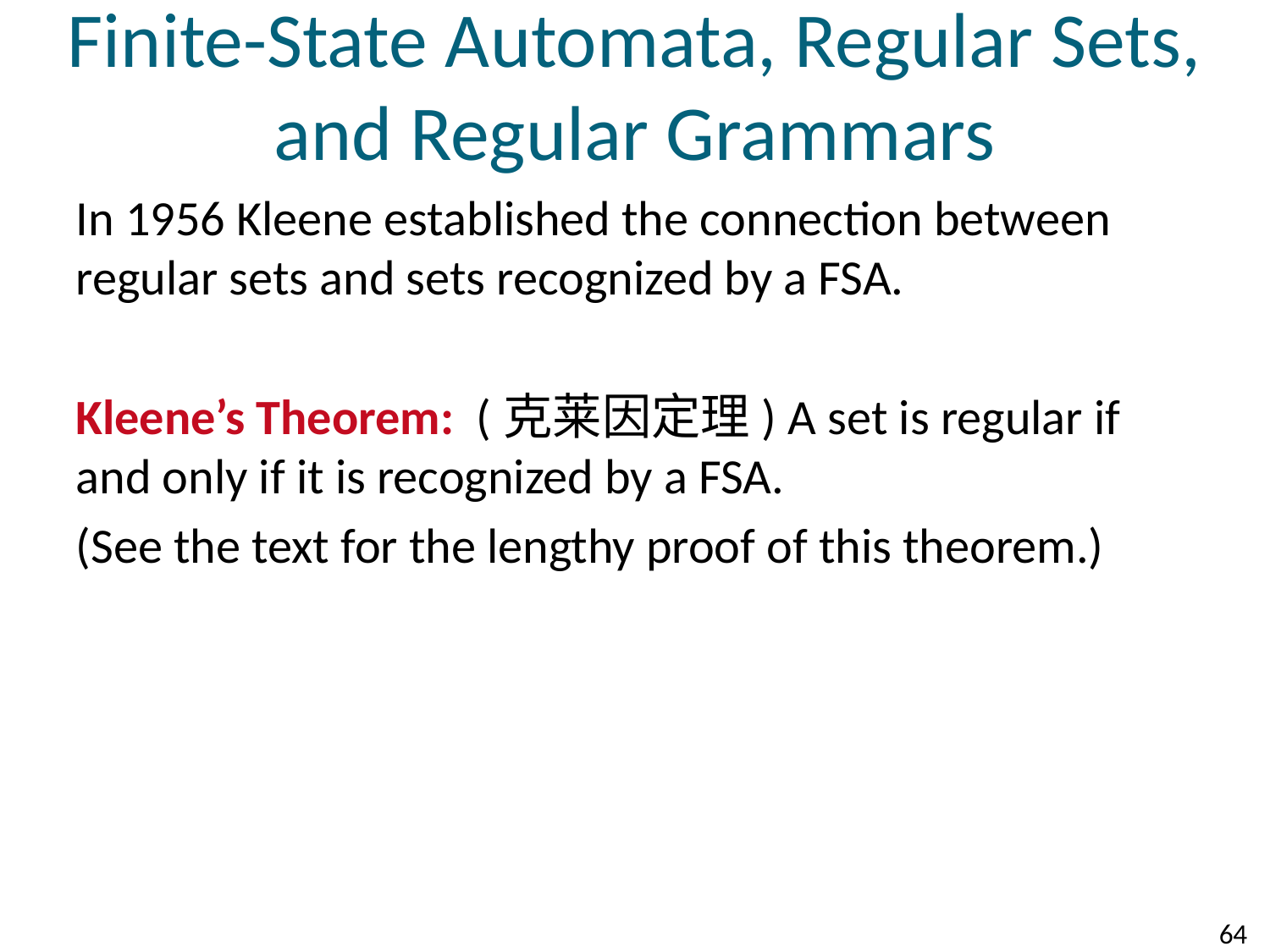

# Finite-State Automata, Regular Sets, and Regular Grammars
In 1956 Kleene established the connection between regular sets and sets recognized by a FSA.

Kleene’s Theorem:  (克莱因定理) A set is regular if and only if it is recognized by a FSA.
(See the text for the lengthy proof of this theorem.)